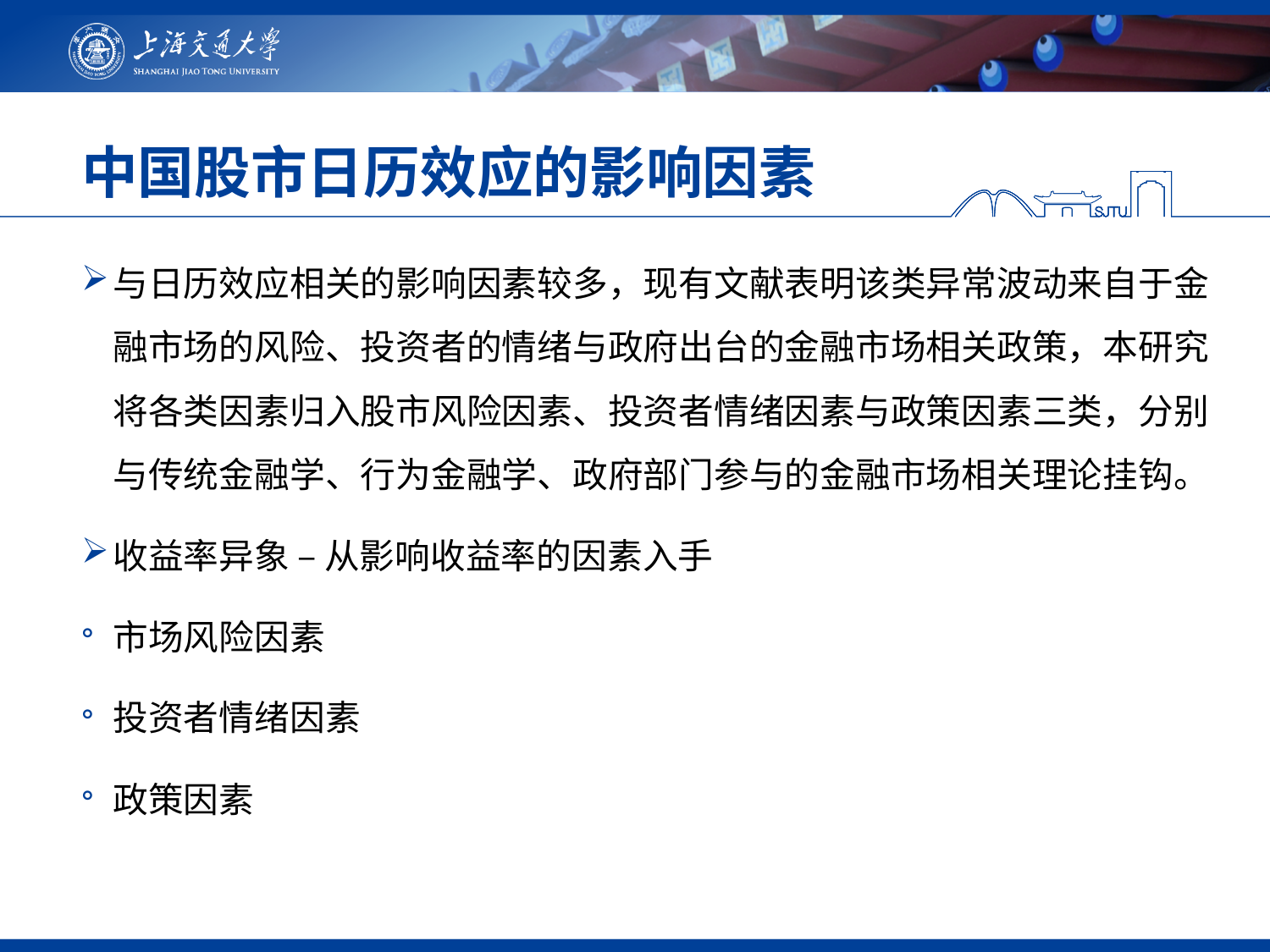

# 中国股市日历效应的影响因素
与日历效应相关的影响因素较多，现有文献表明该类异常波动来自于金融市场的风险、投资者的情绪与政府出台的金融市场相关政策，本研究将各类因素归入股市风险因素、投资者情绪因素与政策因素三类，分别与传统金融学、行为金融学、政府部门参与的金融市场相关理论挂钩。
收益率异象 – 从影响收益率的因素入手
市场风险因素
投资者情绪因素
政策因素